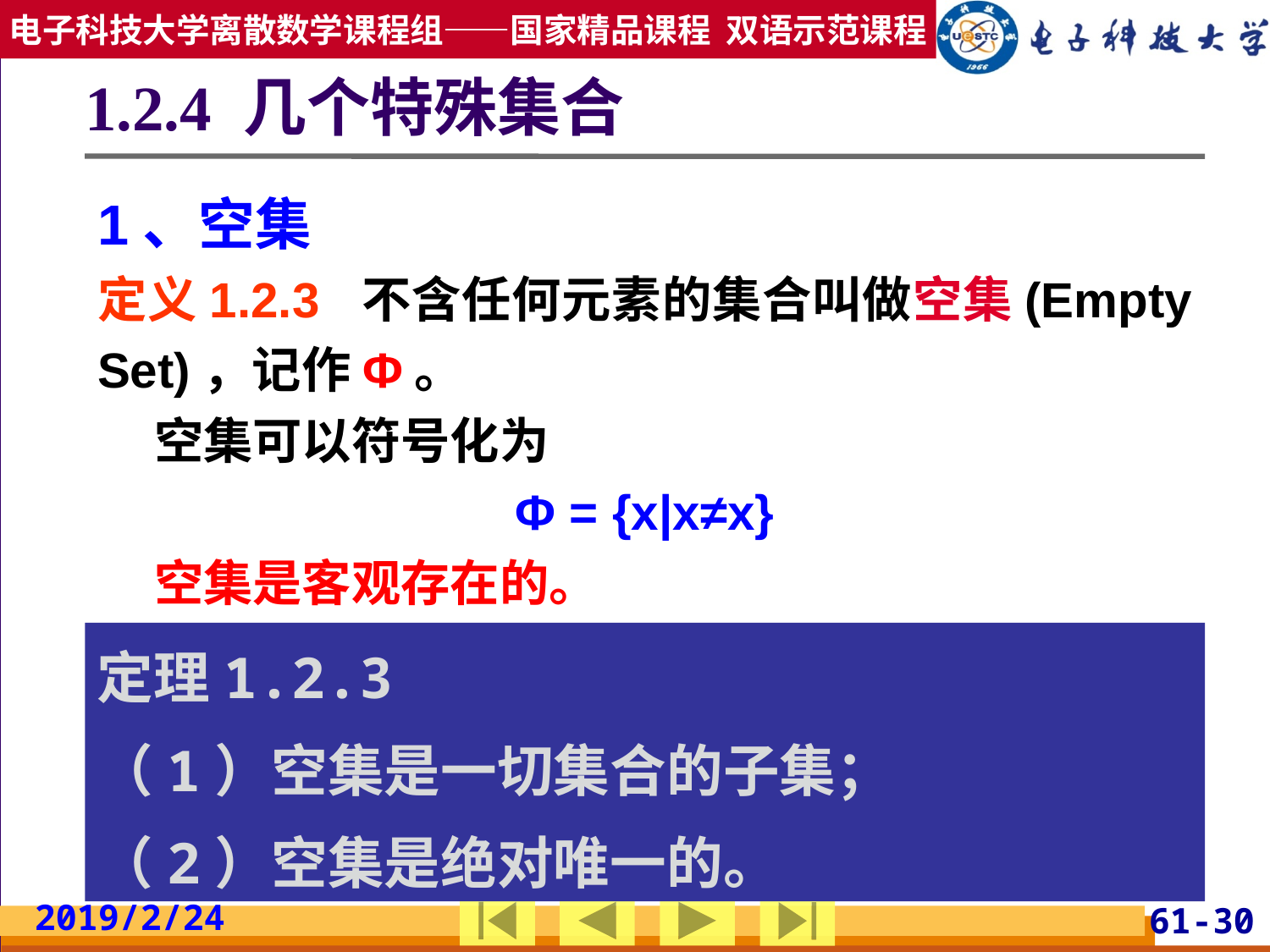

# 1.2.4 几个特殊集合
1、空集
定义1.2.3  不含任何元素的集合叫做空集(Empty Set)，记作Φ。
    空集可以符号化为
Φ = {x|x≠x}
    空集是客观存在的。
定理1.2.3
（1）空集是一切集合的子集；
（2）空集是绝对唯一的。
例1.2.10  设A = {x|(x∈R)且(x2<0)}，
试列举集合A中的所有元素。
解  A = Φ。
2019/2/24